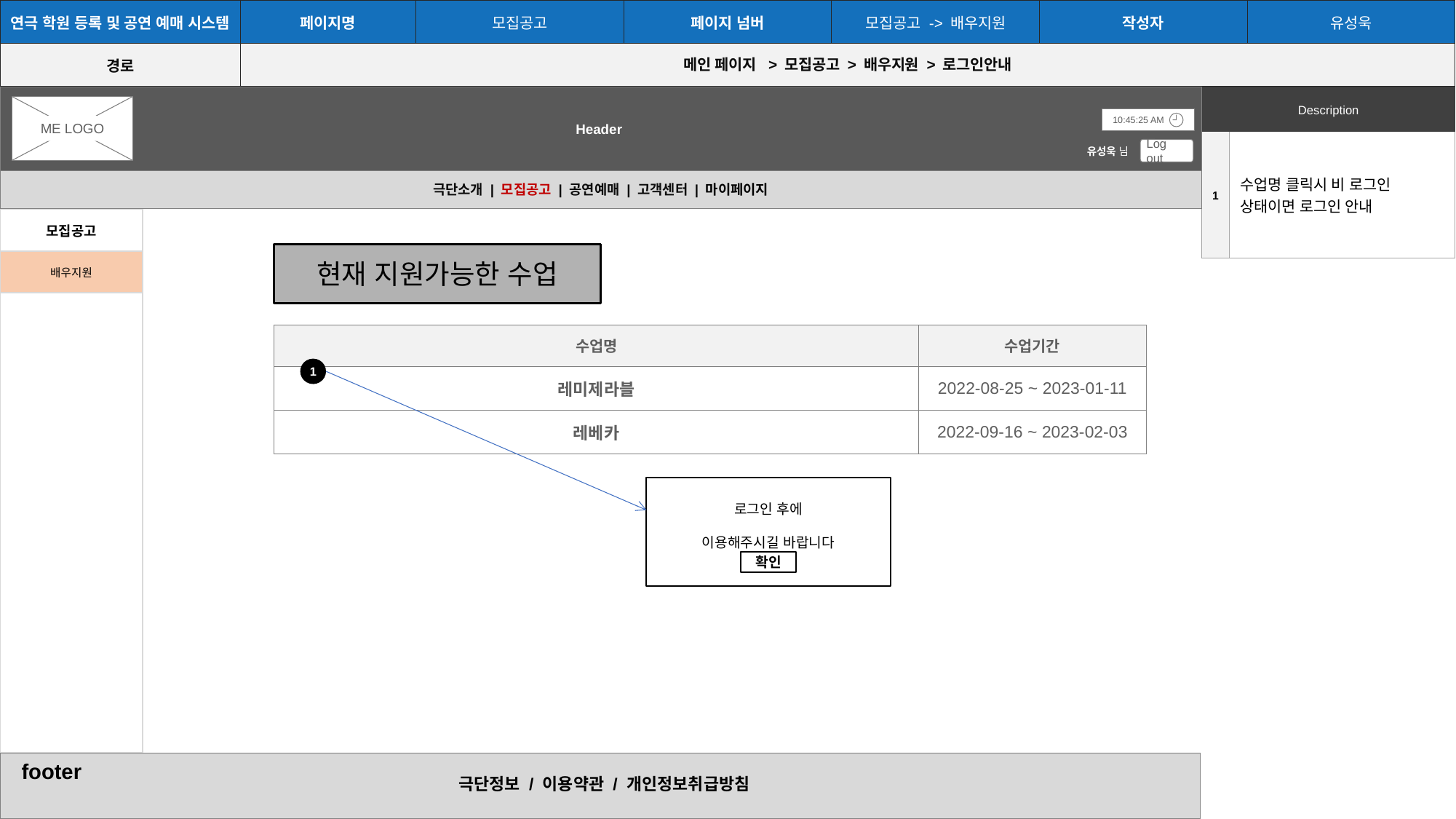

| 연극 학원 등록 및 공연 예매 시스템 | 페이지명 | 모집공고 | 페이지 넘버 | 모집공고 -> 배우지원 | 작성자 | 유성욱 |
| --- | --- | --- | --- | --- | --- | --- |
| 경로 | 메인 페이지 > 모집공고 > 배우지원 > 로그인안내 |  |  |  |  |  |
Header
| Description |
| --- |

ME LOGO
10:45:25 AM

| 1 | 수업명 클릭시 비 로그인 상태이면 로그인 안내 |
| --- | --- |
유성욱 님
Log out
극단소개 | 모집공고 | 공연예매 | 고객센터 | 마이페이지
| 모집공고 |
| --- |
| 배우지원 |
|  |
현재 지원가능한 수업
| 수업명 | 수업기간 |
| --- | --- |
| 레미제라블 | 2022-08-25 ~ 2023-01-11 |
| 레베카 | 2022-09-16 ~ 2023-02-03 |
1
로그인 후에
이용해주시길 바랍니다
확인

footer
극단정보 / 이용약관 / 개인정보취급방침